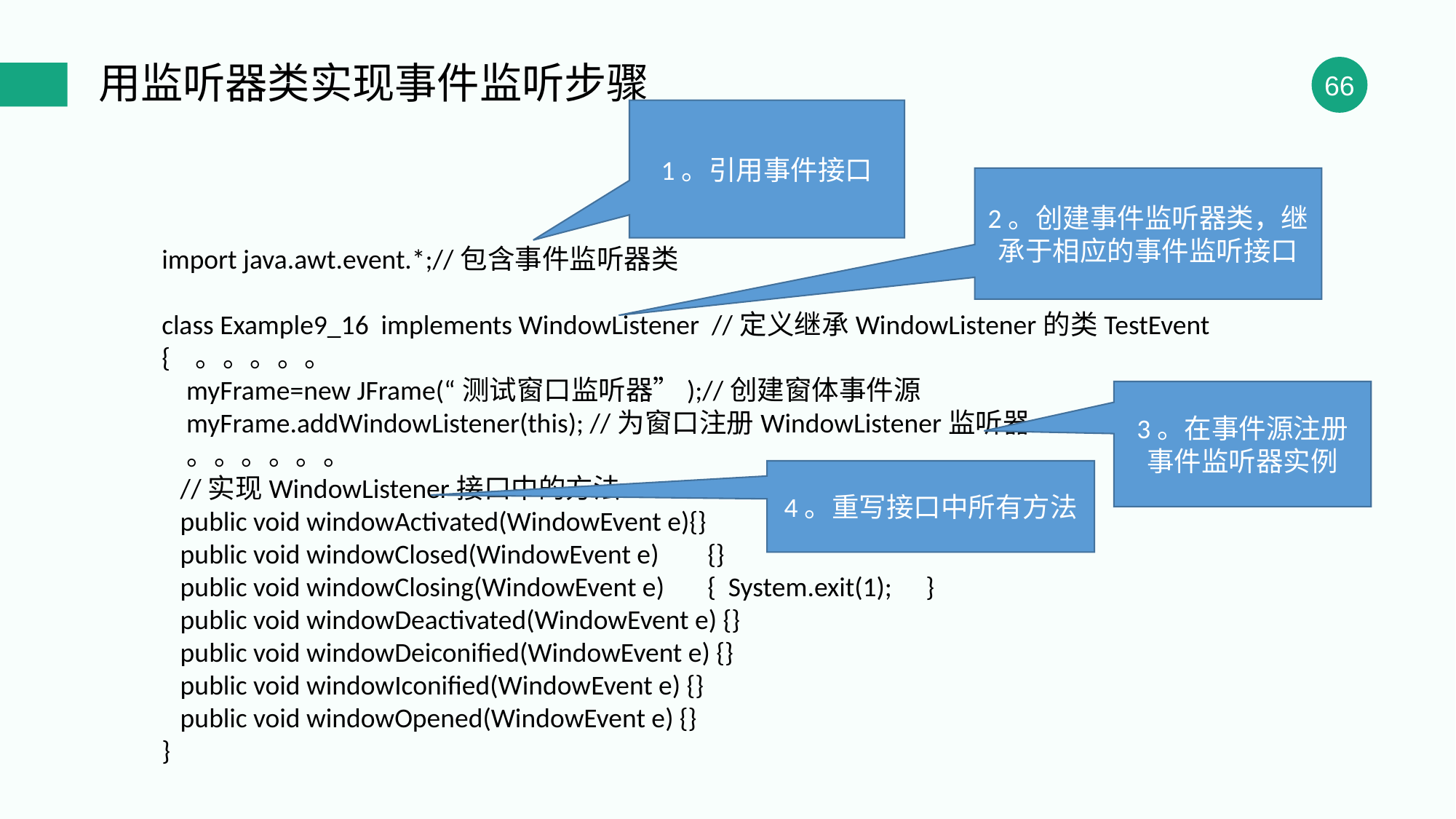

用监听器类实现事件监听步骤
1。引用事件接口
2。创建事件监听器类，继承于相应的事件监听接口
import java.awt.event.*;//包含事件监听器类

class Example9_16  implements WindowListener  //定义继承WindowListener的类TestEvent
{   。。。。。
    myFrame=new JFrame(“测试窗口监听器”);//创建窗体事件源
    myFrame.addWindowListener(this); //为窗口注册WindowListener监听器
   。。。。。。
   //实现WindowListener接口中的方法
   public void windowActivated(WindowEvent e){}
   public void windowClosed(WindowEvent e)	{}
   public void windowClosing(WindowEvent e)	{  System.exit(1);	}
   public void windowDeactivated(WindowEvent e) {}
   public void windowDeiconified(WindowEvent e) {}
   public void windowIconified(WindowEvent e) {}
   public void windowOpened(WindowEvent e) {}
}
3。在事件源注册事件监听器实例
4。重写接口中所有方法